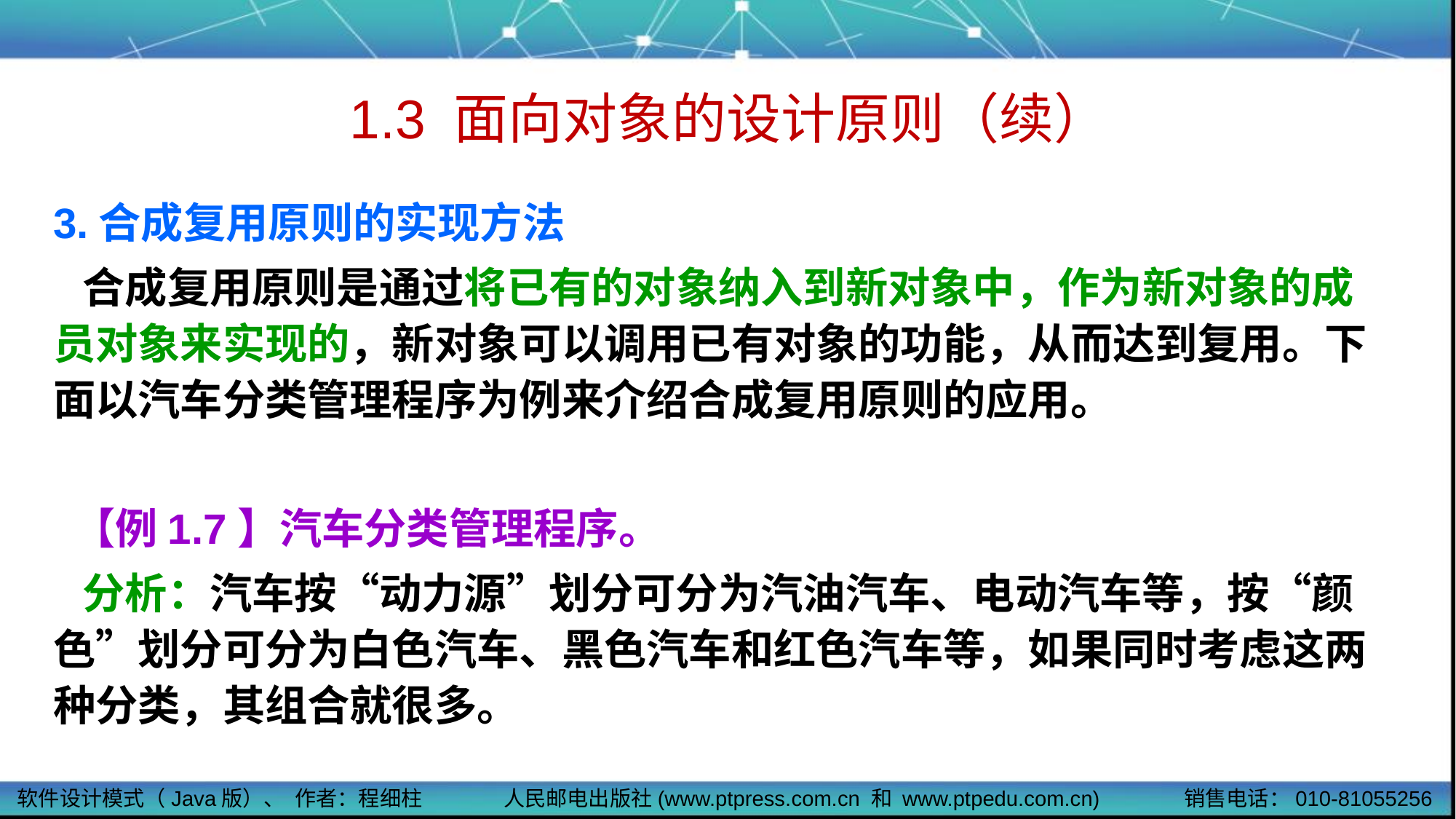

# 1.3 面向对象的设计原则（续）
3.合成复用原则的实现方法
  合成复用原则是通过将已有的对象纳入到新对象中，作为新对象的成员对象来实现的，新对象可以调用已有对象的功能，从而达到复用。下面以汽车分类管理程序为例来介绍合成复用原则的应用。

 【例1.7】汽车分类管理程序。
  分析：汽车按“动力源”划分可分为汽油汽车、电动汽车等，按“颜色”划分可分为白色汽车、黑色汽车和红色汽车等，如果同时考虑这两种分类，其组合就很多。
软件设计模式（Java版）、  作者：程细柱
人民邮电出版社(www.ptpress.com.cn 和 www.ptpedu.com.cn)
销售电话：010-81055256